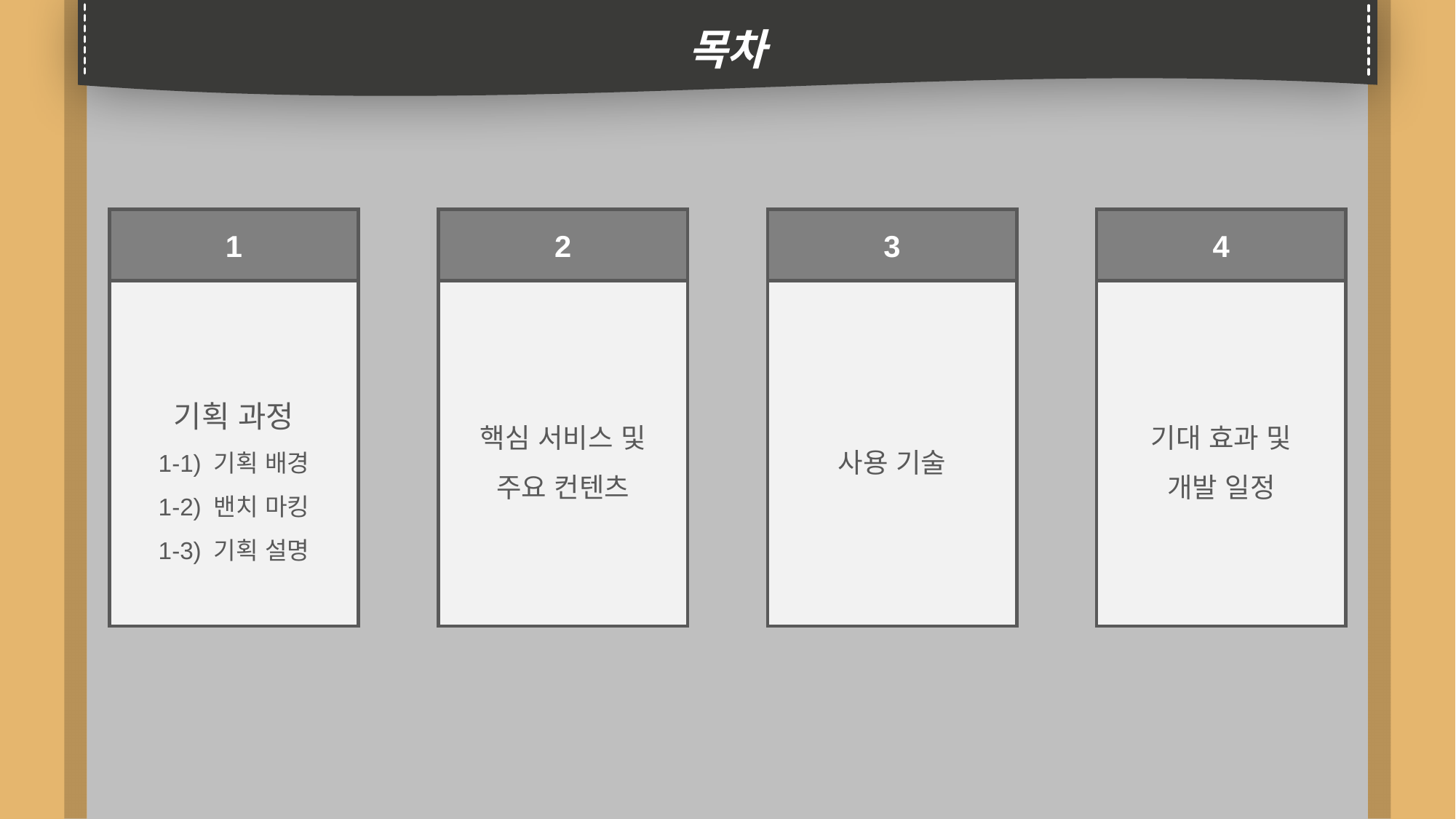

목차

1
2
3
4

기획 과정
1-1) 기획 배경
1-2) 밴치 마킹
1-3) 기획 설명
핵심 서비스 및 주요 컨텐츠
사용 기술
기대 효과 및 개발 일정